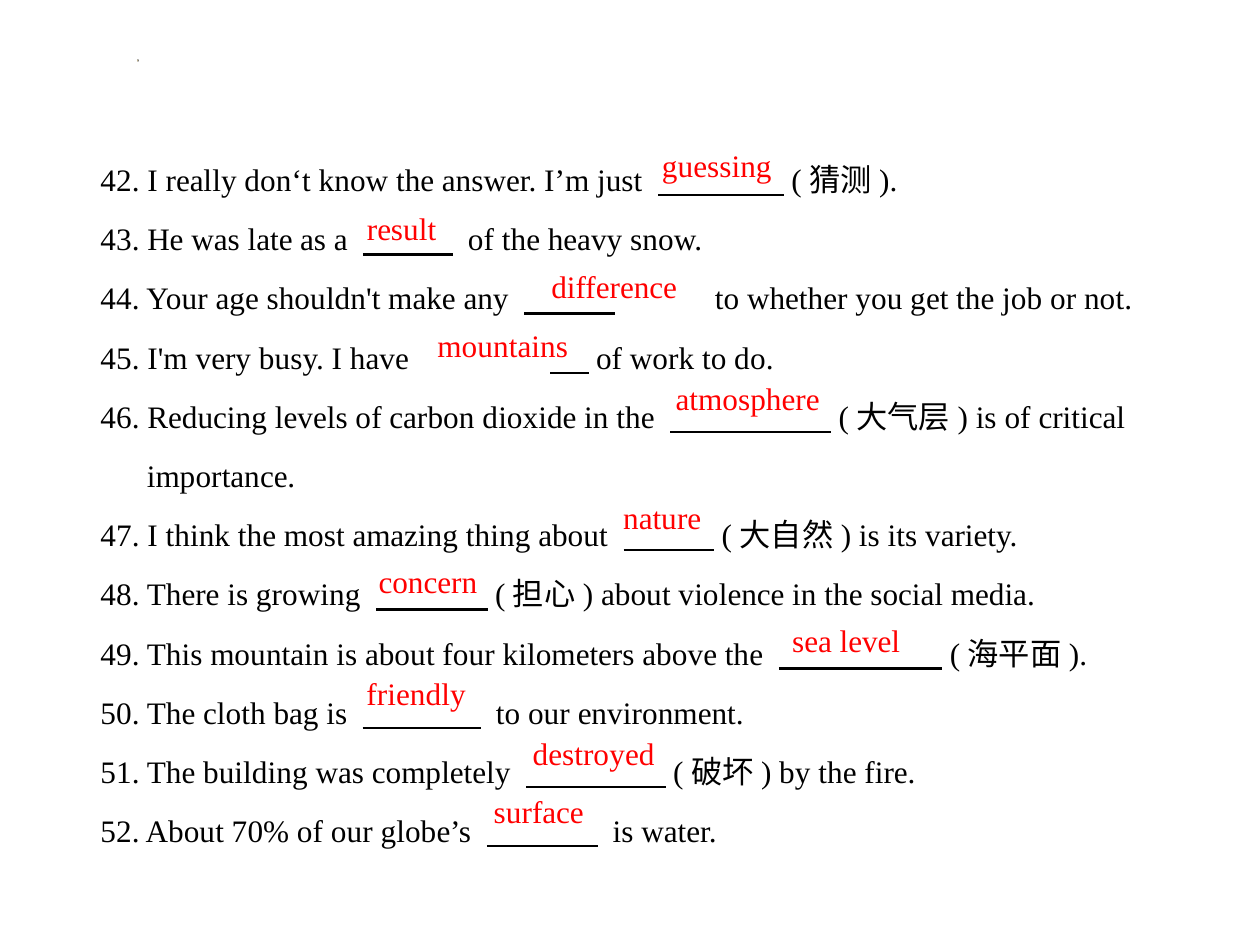

guessing
42. I really don‘t know the answer. I’m just 　　         (猜测).
43. He was late as a 　　     of the heavy snow.
44. Your age shouldn't make any 　　    	 to whether you get the job or not.
45. I'm very busy. I have 	　 of work to do.
46. Reducing levels of carbon dioxide in the 　　              (大气层) is of critical
      importance.
47. I think the most amazing thing about 　　    (大自然) is its variety.
48. There is growing 　　       (担心) about violence in the social media.
49. This mountain is about four kilometers above the 　　　　　 (海平面).
50. The cloth bag is 　　         to our environment.
51. The building was completely 　     　      (破坏) by the fire.
52. About 70% of our globe’s 　　        is water.
result
difference
mountains
atmosphere
nature
concern
sea level
friendly
destroyed
surface